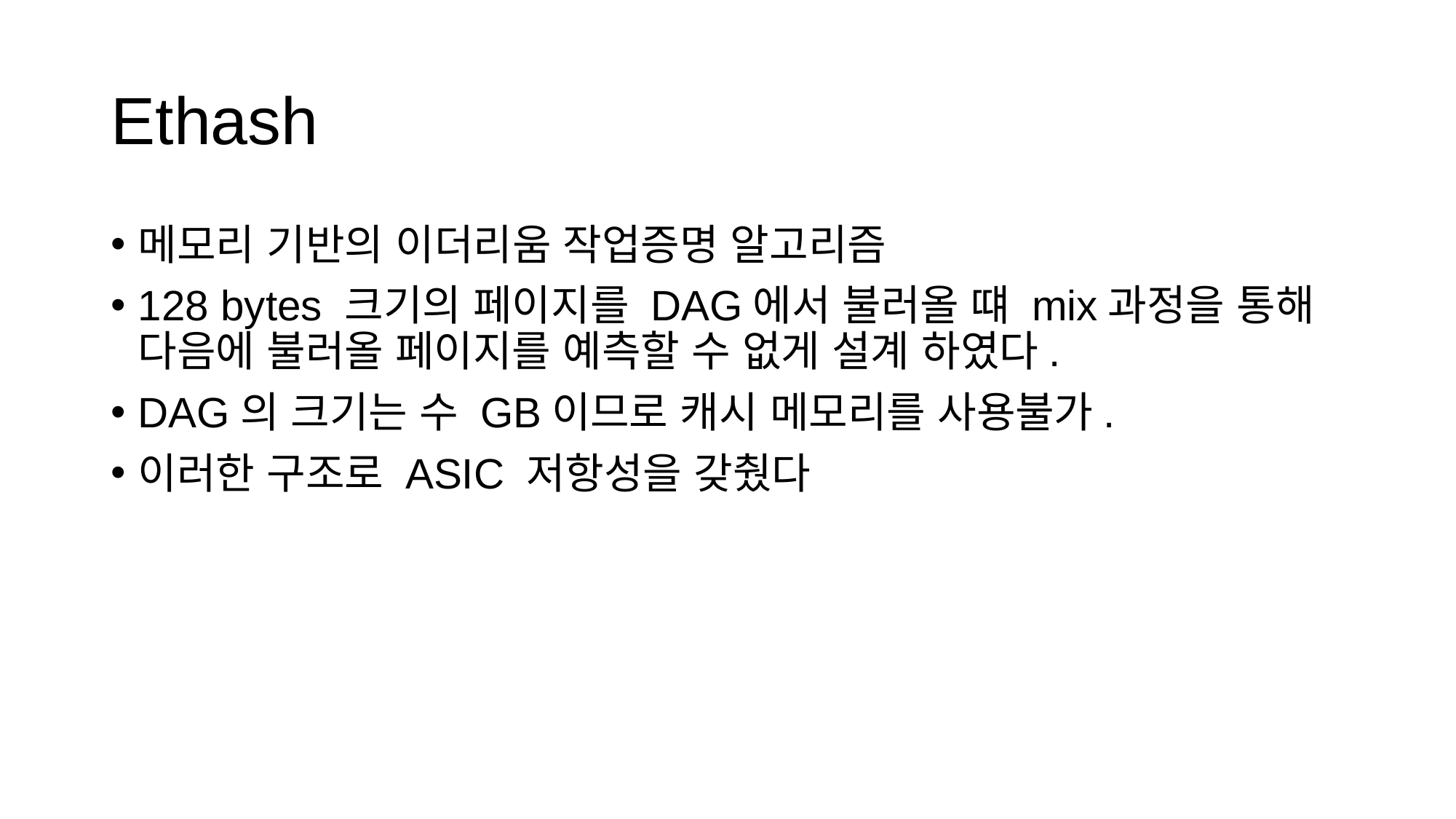

# Ethash
메모리 기반의 이더리움 작업증명 알고리즘
128 bytes 크기의 페이지를 DAG에서 불러올 떄 mix과정을 통해 다음에 불러올 페이지를 예측할 수 없게 설계 하였다.
DAG의 크기는 수 GB이므로 캐시 메모리를 사용불가.
이러한 구조로 ASIC 저항성을 갖췄다